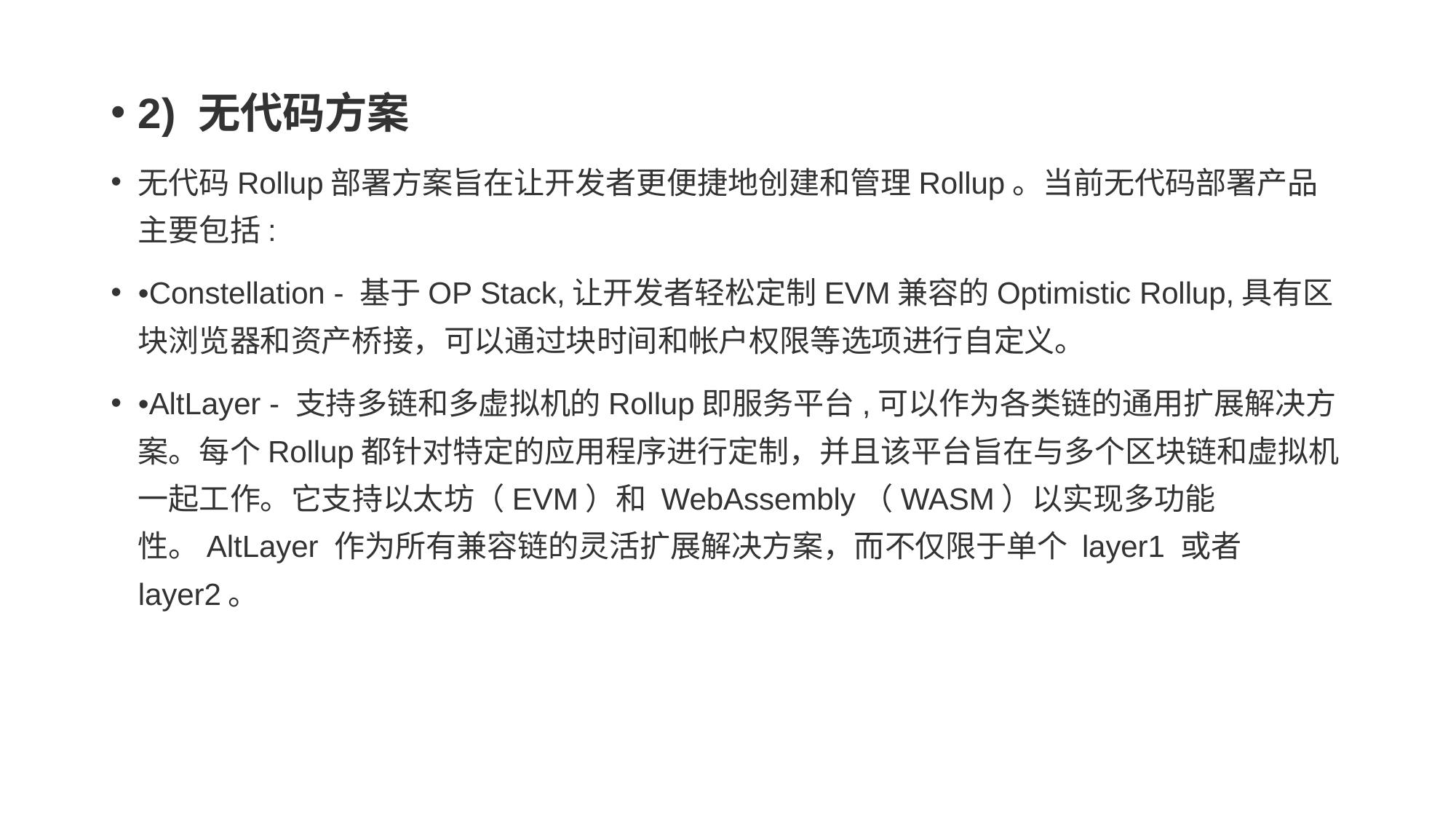

2) 无代码方案
无代码Rollup部署方案旨在让开发者更便捷地创建和管理Rollup。当前无代码部署产品主要包括:
•Constellation - 基于OP Stack,让开发者轻松定制EVM兼容的Optimistic Rollup,具有区块浏览器和资产桥接，可以通过块时间和帐户权限等选项进行自定义。
•AltLayer - 支持多链和多虚拟机的Rollup即服务平台,可以作为各类链的通用扩展解决方案。每个Rollup都针对特定的应用程序进行定制，并且该平台旨在与多个区块链和虚拟机一起工作。它支持以太坊（EVM）和 WebAssembly（WASM）以实现多功能性。AltLayer 作为所有兼容链的灵活扩展解决方案，而不仅限于单个 layer1 或者 layer2。